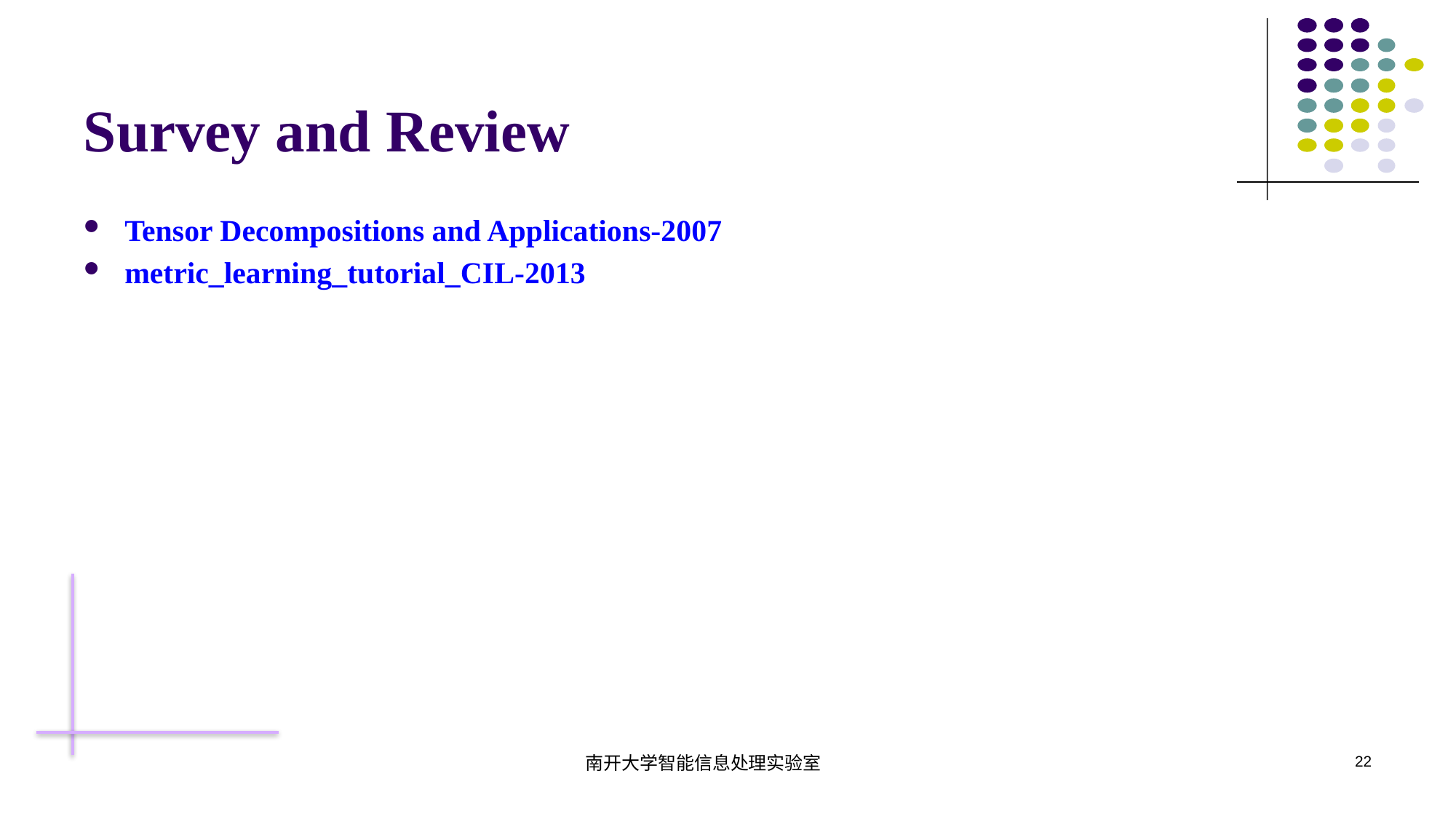

# Survey and Review
Tensor Decompositions and Applications-2007
metric_learning_tutorial_CIL-2013

南开大学智能信息处理实验室
22